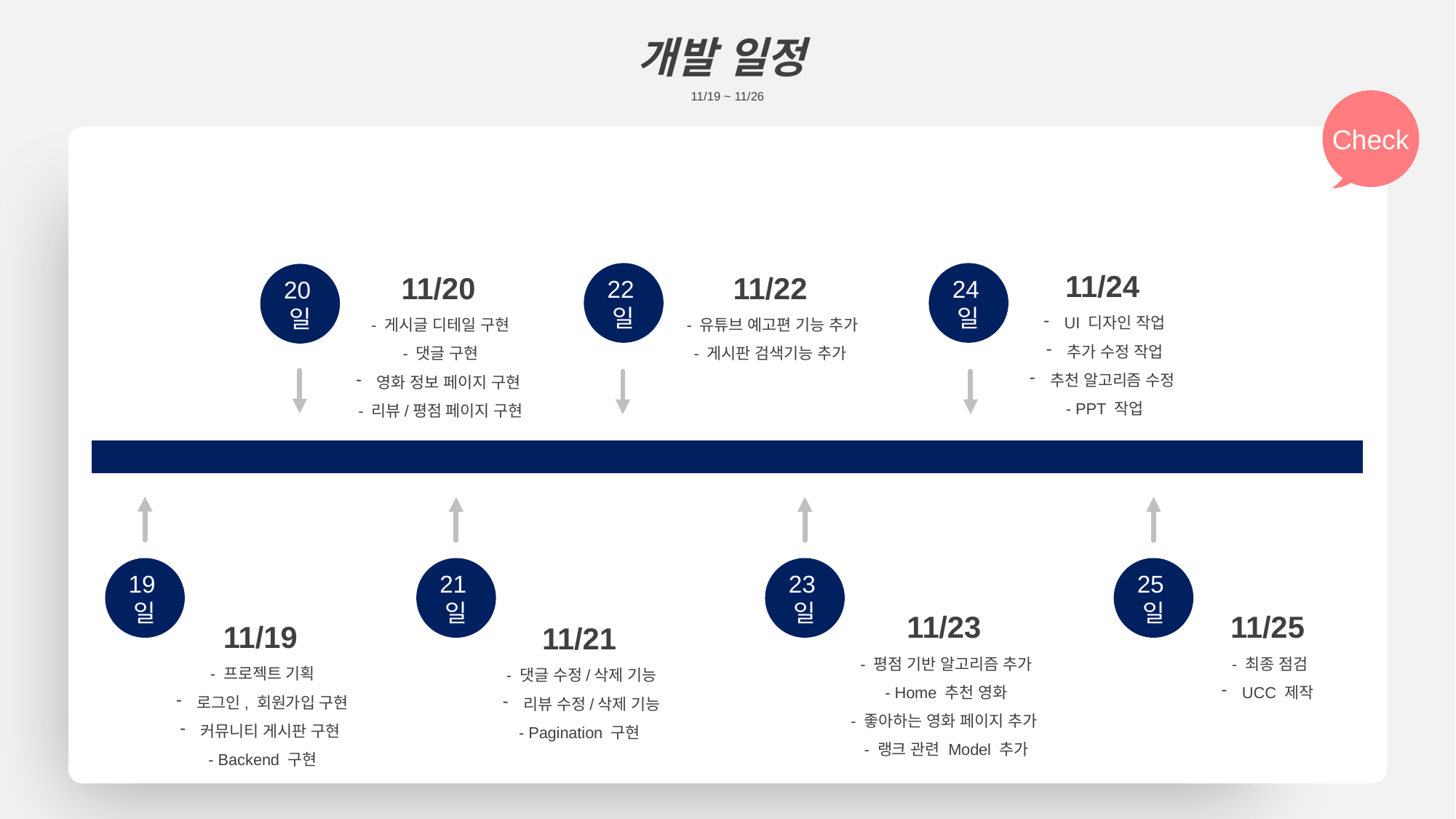

개발 일정
11/19 ~ 11/26
Check

11/24
UI 디자인 작업
추가 수정 작업
추천 알고리즘 수정
- PPT 작업
11/20
- 게시글 디테일 구현
- 댓글 구현
영화 정보 페이지 구현
- 리뷰/평점 페이지 구현
11/22
- 유튜브 예고편 기능 추가
- 게시판 검색기능 추가
22일
24일
20일

23일
25일
19일
21일
11/23
- 평점 기반 알고리즘 추가
- Home 추천 영화
- 좋아하는 영화 페이지 추가
- 랭크 관련 Model 추가
11/25
- 최종 점검
UCC 제작
11/19
- 프로젝트 기획
로그인, 회원가입 구현
커뮤니티 게시판 구현
- Backend 구현
11/21
- 댓글 수정/삭제 기능
리뷰 수정/삭제 기능
- Pagination 구현